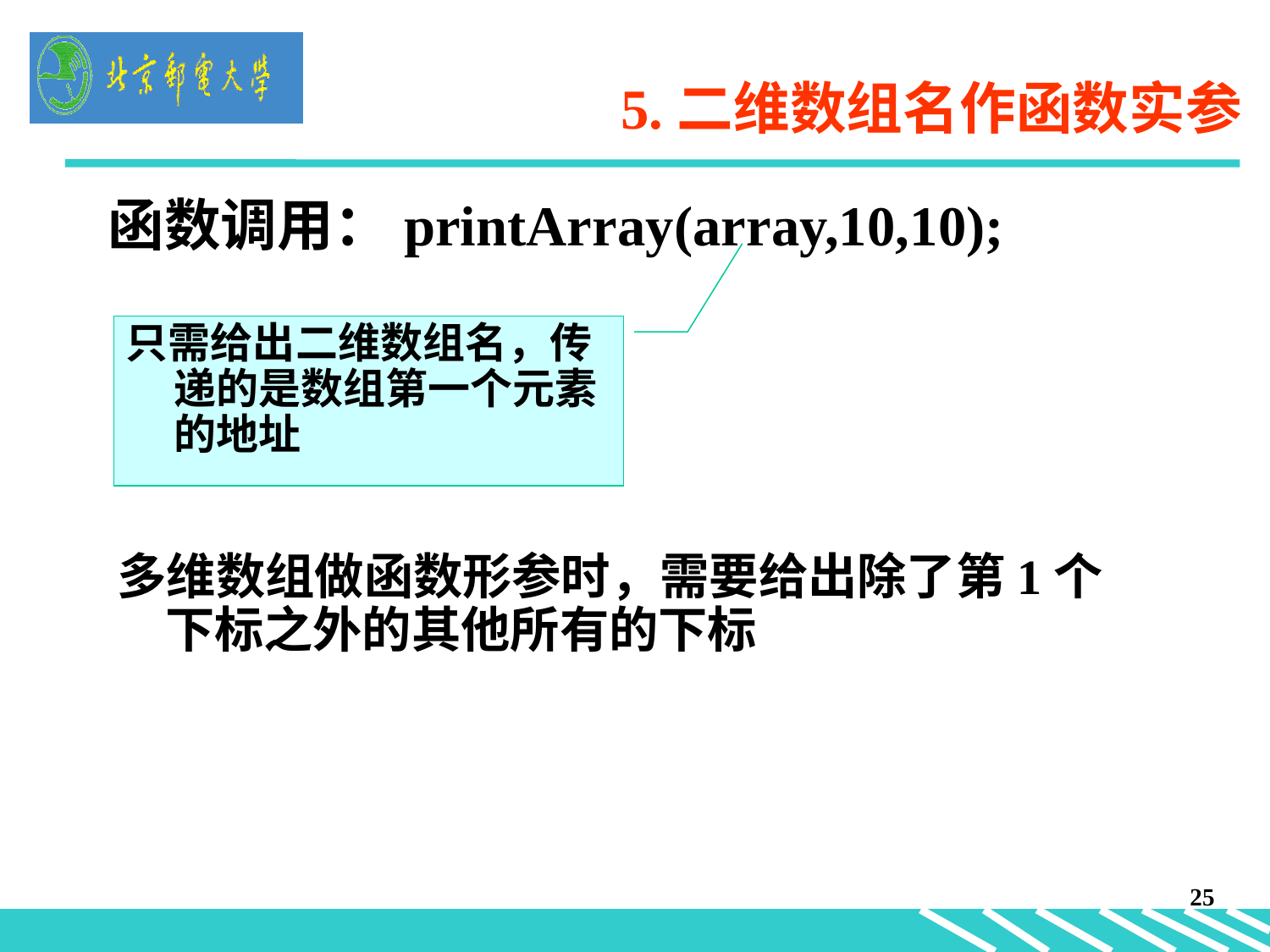

# 5.二维数组名作函数实参
函数调用：printArray(array,10,10);

只需给出二维数组名，传递的是数组第一个元素的地址
多维数组做函数形参时，需要给出除了第1个下标之外的其他所有的下标
25